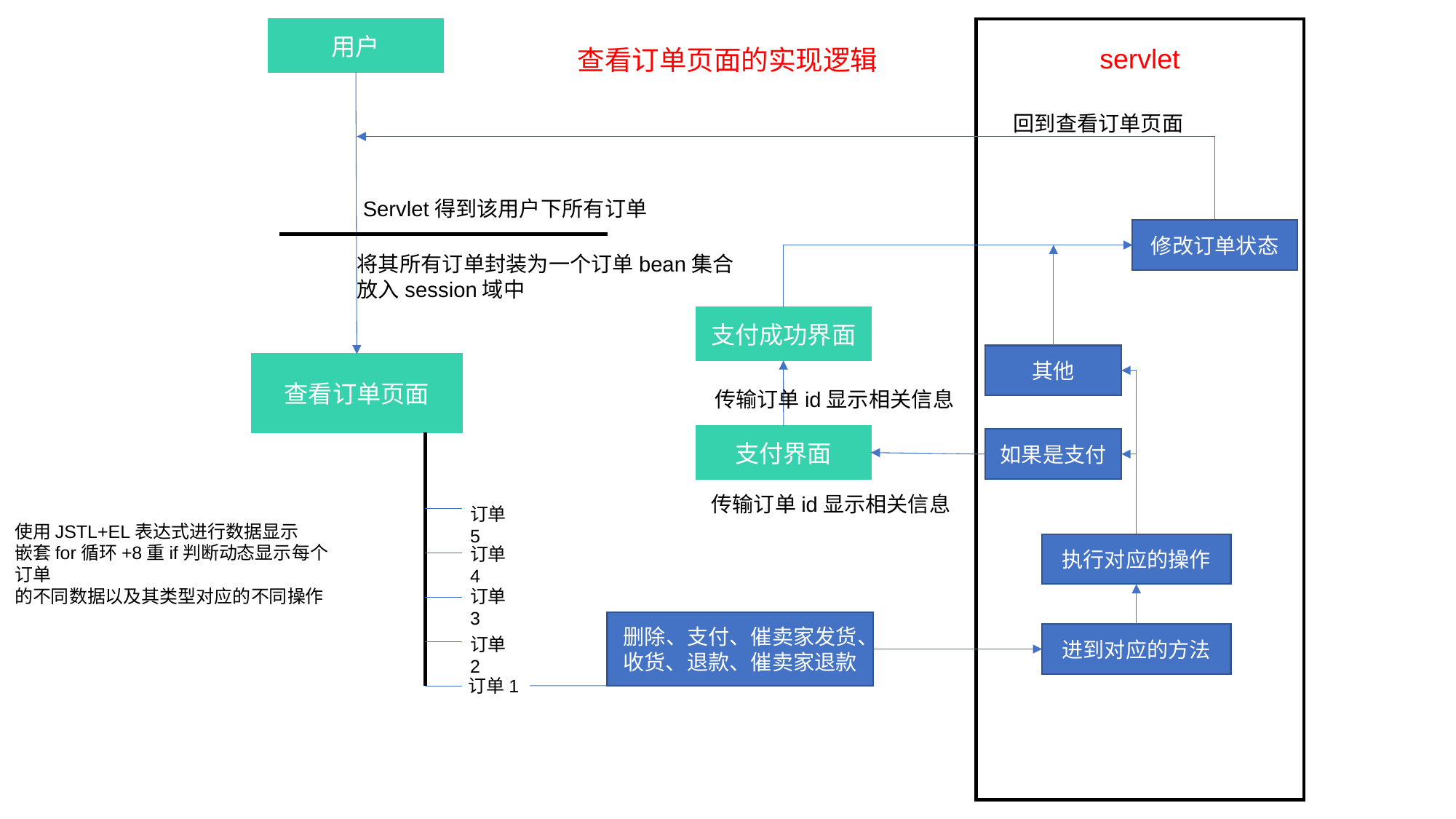

用户
servlet
查看订单页面的实现逻辑
回到查看订单页面
Servlet得到该用户下所有订单
修改订单状态
将其所有订单封装为一个订单bean集合
放入session域中
支付成功界面
其他
查看订单页面
传输订单id显示相关信息
支付界面
如果是支付
传输订单id显示相关信息
订单5
使用JSTL+EL表达式进行数据显示
嵌套for循环+8重if判断动态显示每个订单
的不同数据以及其类型对应的不同操作
执行对应的操作
订单4
订单3
删除、支付、催卖家发货、收货、退款、催卖家退款
进到对应的方法
订单2
订单1